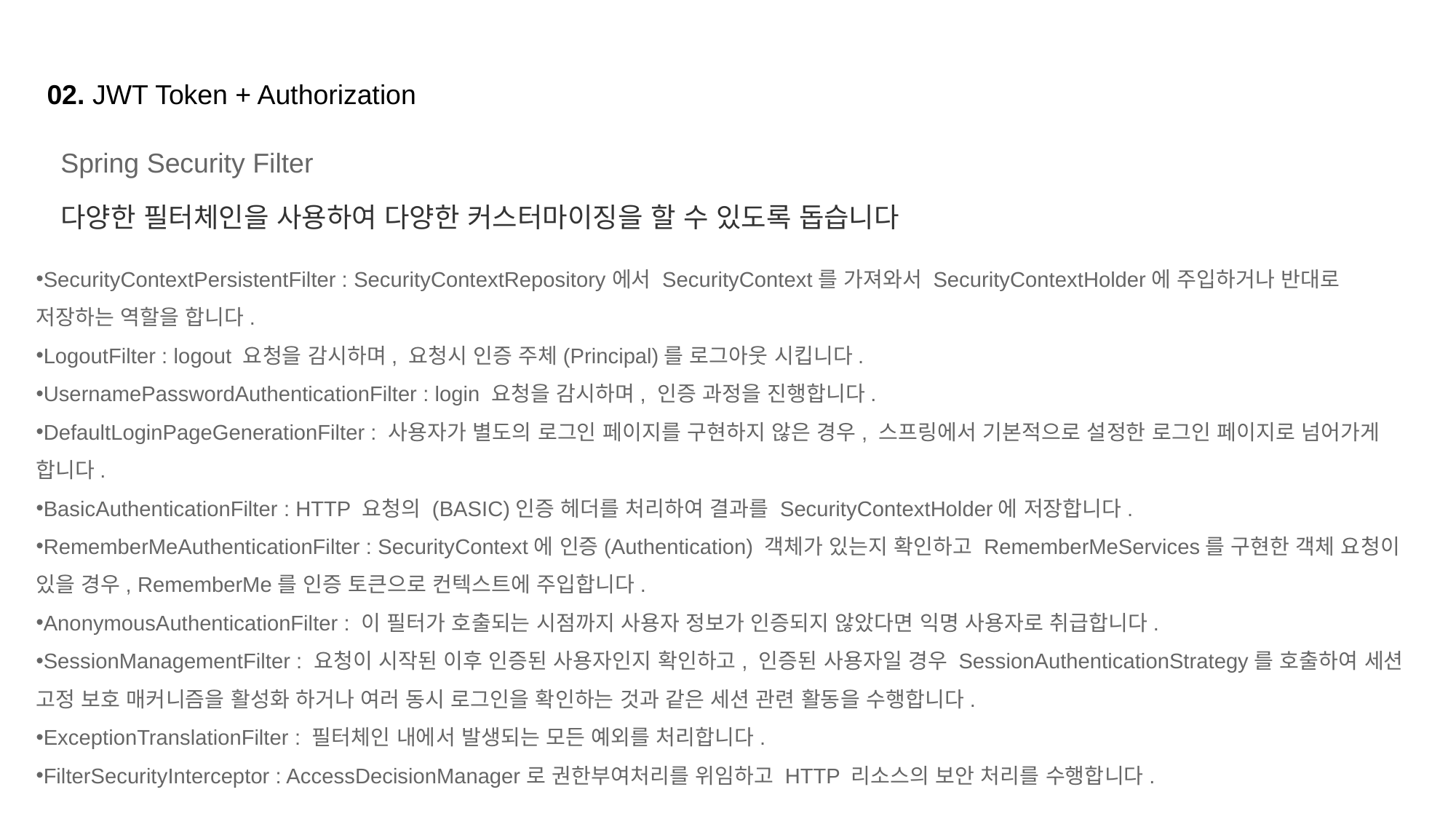

02. JWT Token + Authorization
Spring Security Filter
다양한 필터체인을 사용하여 다양한 커스터마이징을 할 수 있도록 돕습니다
SecurityContextPersistentFilter : SecurityContextRepository에서 SecurityContext를 가져와서 SecurityContextHolder에 주입하거나 반대로 저장하는 역할을 합니다.
LogoutFilter : logout 요청을 감시하며, 요청시 인증 주체(Principal)를 로그아웃 시킵니다.
UsernamePasswordAuthenticationFilter : login 요청을 감시하며, 인증 과정을 진행합니다.
DefaultLoginPageGenerationFilter : 사용자가 별도의 로그인 페이지를 구현하지 않은 경우, 스프링에서 기본적으로 설정한 로그인 페이지로 넘어가게 합니다.
BasicAuthenticationFilter : HTTP 요청의 (BASIC)인증 헤더를 처리하여 결과를 SecurityContextHolder에 저장합니다.
RememberMeAuthenticationFilter : SecurityContext에 인증(Authentication) 객체가 있는지 확인하고 RememberMeServices를 구현한 객체 요청이 있을 경우, RememberMe를 인증 토큰으로 컨텍스트에 주입합니다.
AnonymousAuthenticationFilter : 이 필터가 호출되는 시점까지 사용자 정보가 인증되지 않았다면 익명 사용자로 취급합니다.
SessionManagementFilter : 요청이 시작된 이후 인증된 사용자인지 확인하고, 인증된 사용자일 경우 SessionAuthenticationStrategy를 호출하여 세션 고정 보호 매커니즘을 활성화 하거나 여러 동시 로그인을 확인하는 것과 같은 세션 관련 활동을 수행합니다.
ExceptionTranslationFilter : 필터체인 내에서 발생되는 모든 예외를 처리합니다.
FilterSecurityInterceptor : AccessDecisionManager로 권한부여처리를 위임하고 HTTP 리소스의 보안 처리를 수행합니다.